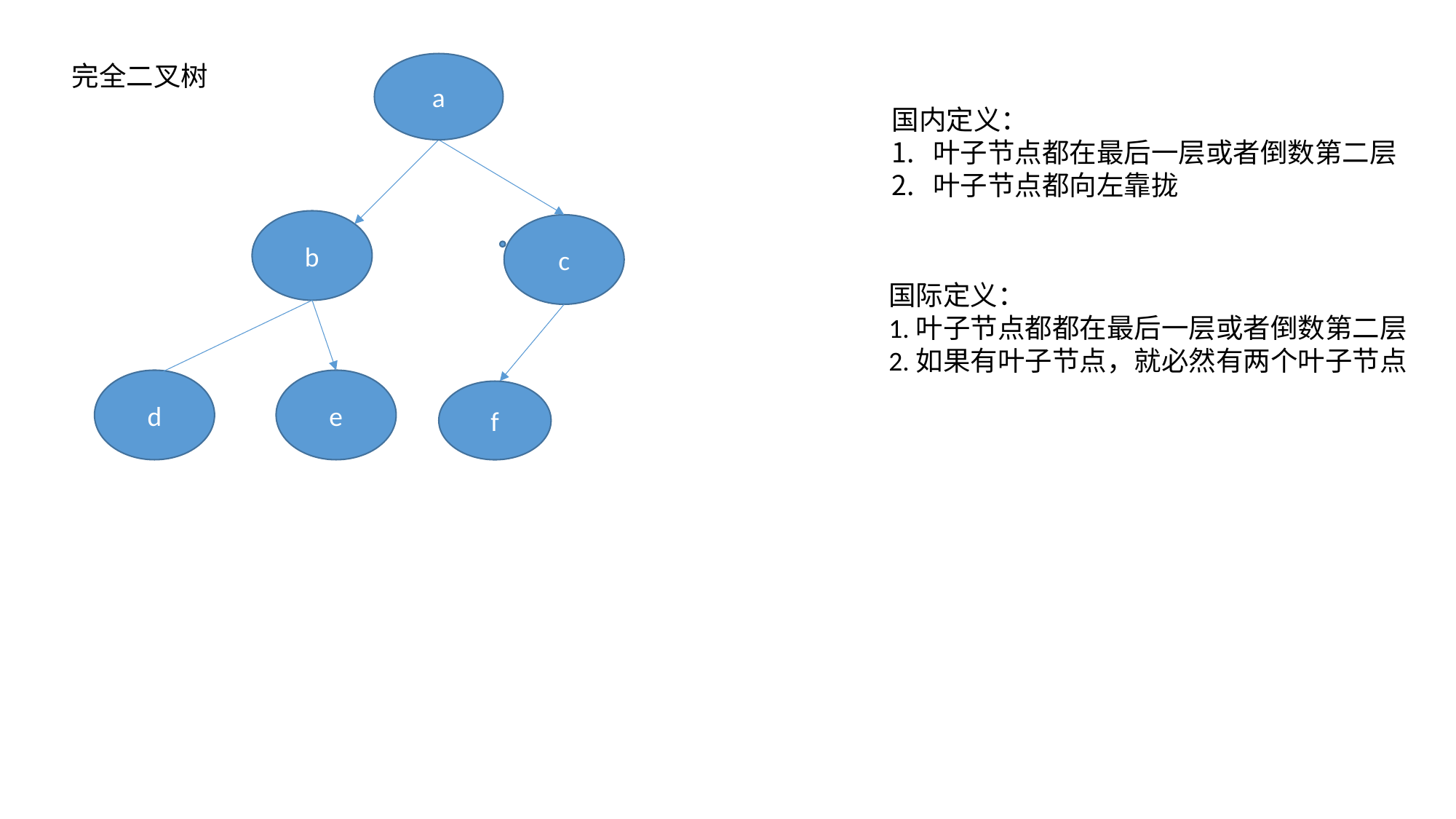

完全二叉树
a
国内定义：
叶子节点都在最后一层或者倒数第二层
叶子节点都向左靠拢
b
c

国际定义：
1.叶子节点都都在最后一层或者倒数第二层
2.如果有叶子节点，就必然有两个叶子节点
d
e
f